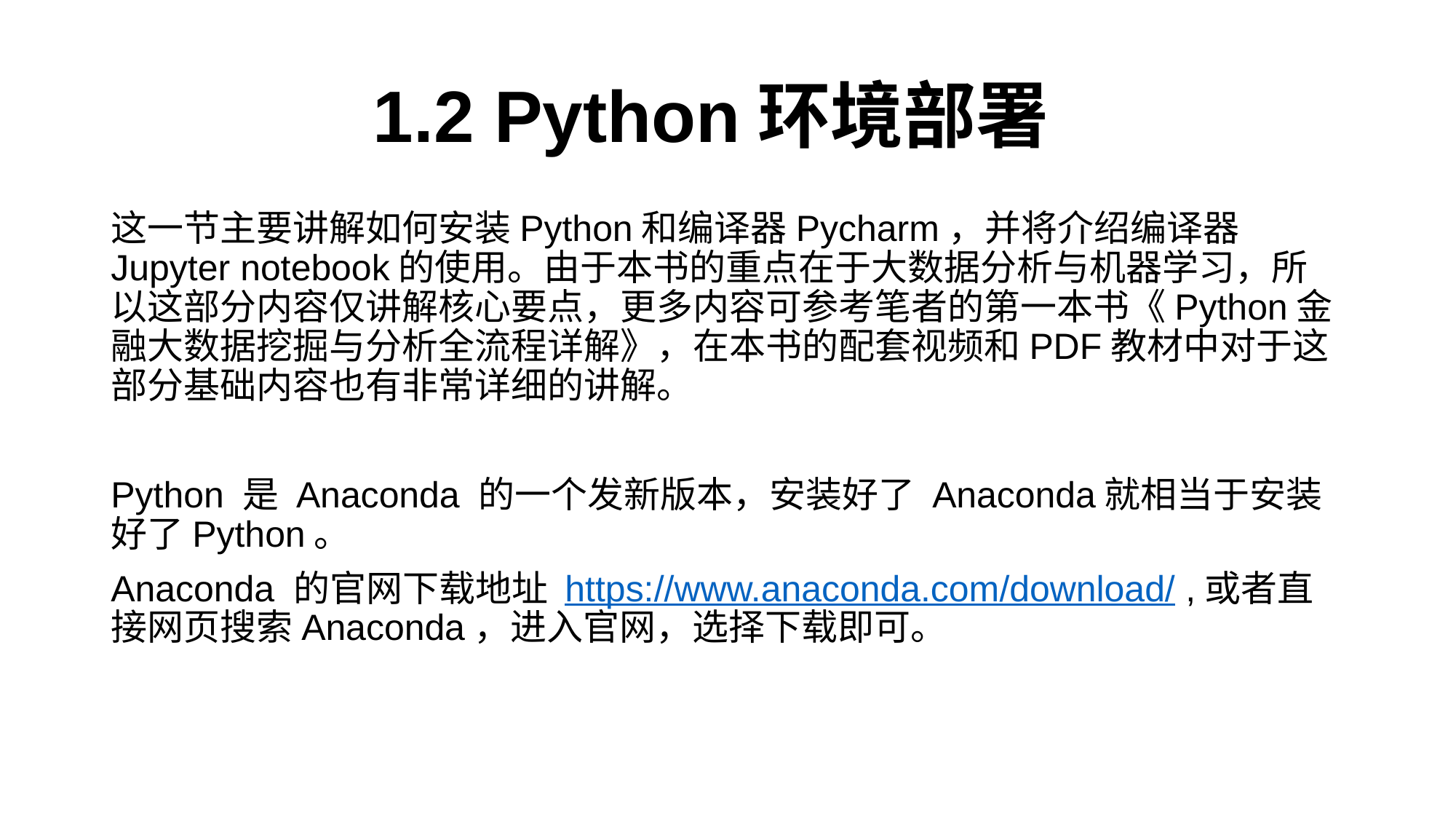

# 1.2 Python环境部署
这一节主要讲解如何安装Python和编译器Pycharm，并将介绍编译器Jupyter notebook的使用。由于本书的重点在于大数据分析与机器学习，所以这部分内容仅讲解核心要点，更多内容可参考笔者的第一本书《Python金融大数据挖掘与分析全流程详解》，在本书的配套视频和PDF教材中对于这部分基础内容也有非常详细的讲解。

Python 是 Anaconda 的一个发新版本，安装好了 Anaconda就相当于安装好了Python。
Anaconda 的官网下载地址 https://www.anaconda.com/download/ ,或者直接网页搜索Anaconda，进入官网，选择下载即可。